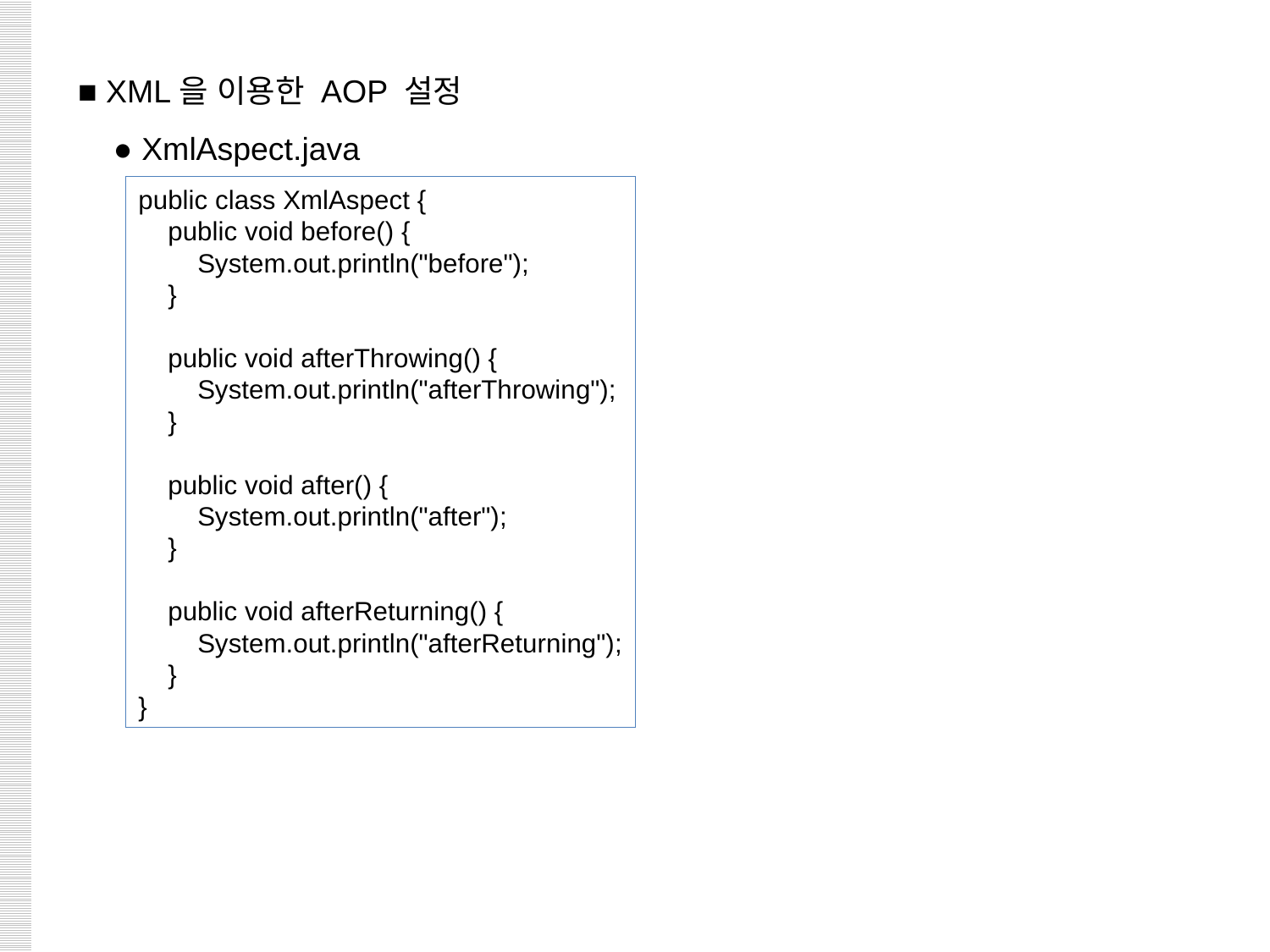

■ XML을 이용한 AOP 설정
    ● XmlAspect.java
public class XmlAspect {
    public void before() {
        System.out.println("before");
    }

    public void afterThrowing() {
        System.out.println("afterThrowing");
    }

    public void after() {
        System.out.println("after");
    }

    public void afterReturning() {
        System.out.println("afterReturning");
    }
}